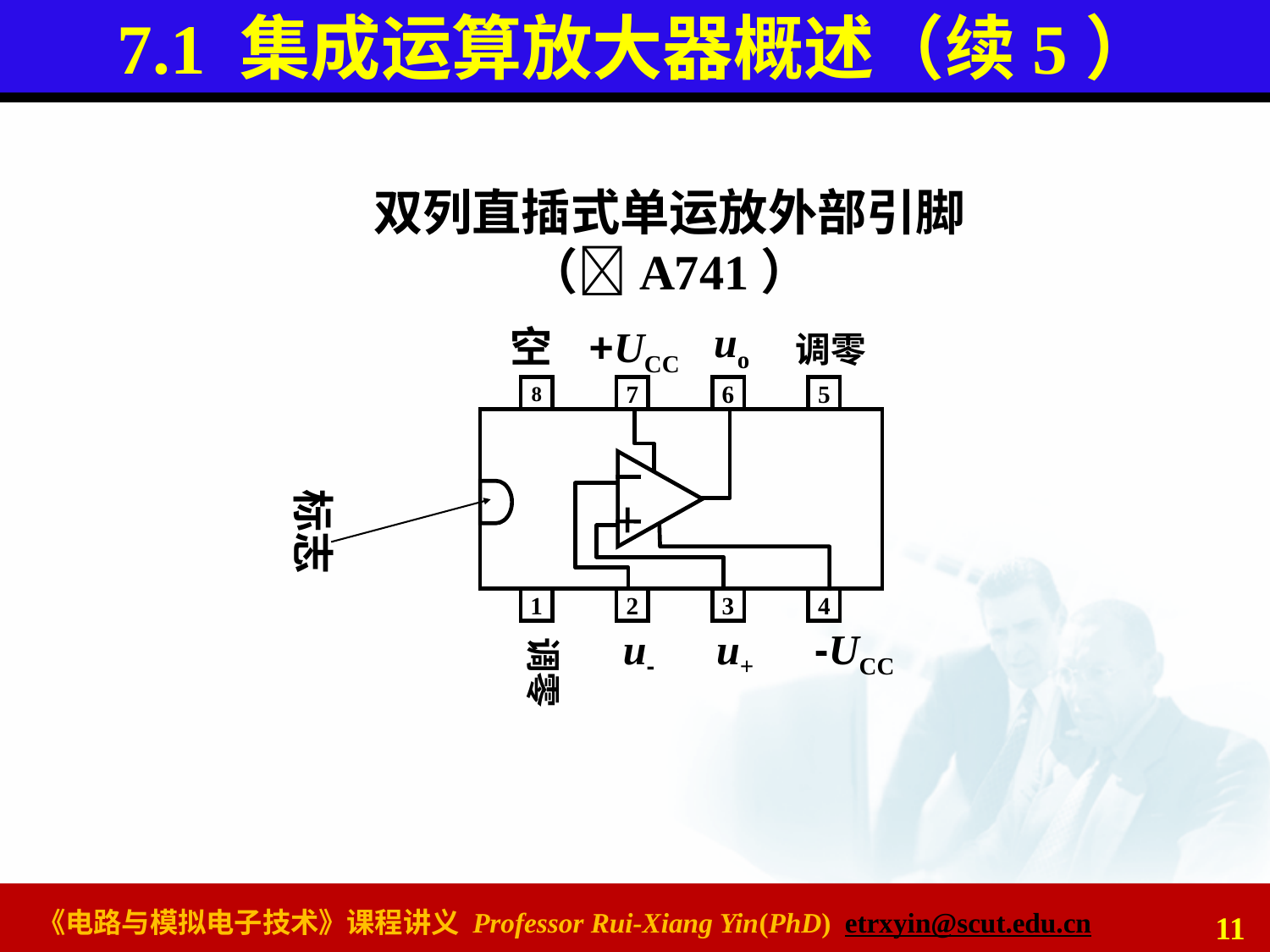

# 7.1 集成运算放大器概述（续5）
双列直插式单运放外部引脚（μA741）
uo
空
+UCC
调零
8
7
6
5

1
2
3
4
u-
u+
-UCC
调零
标志

11